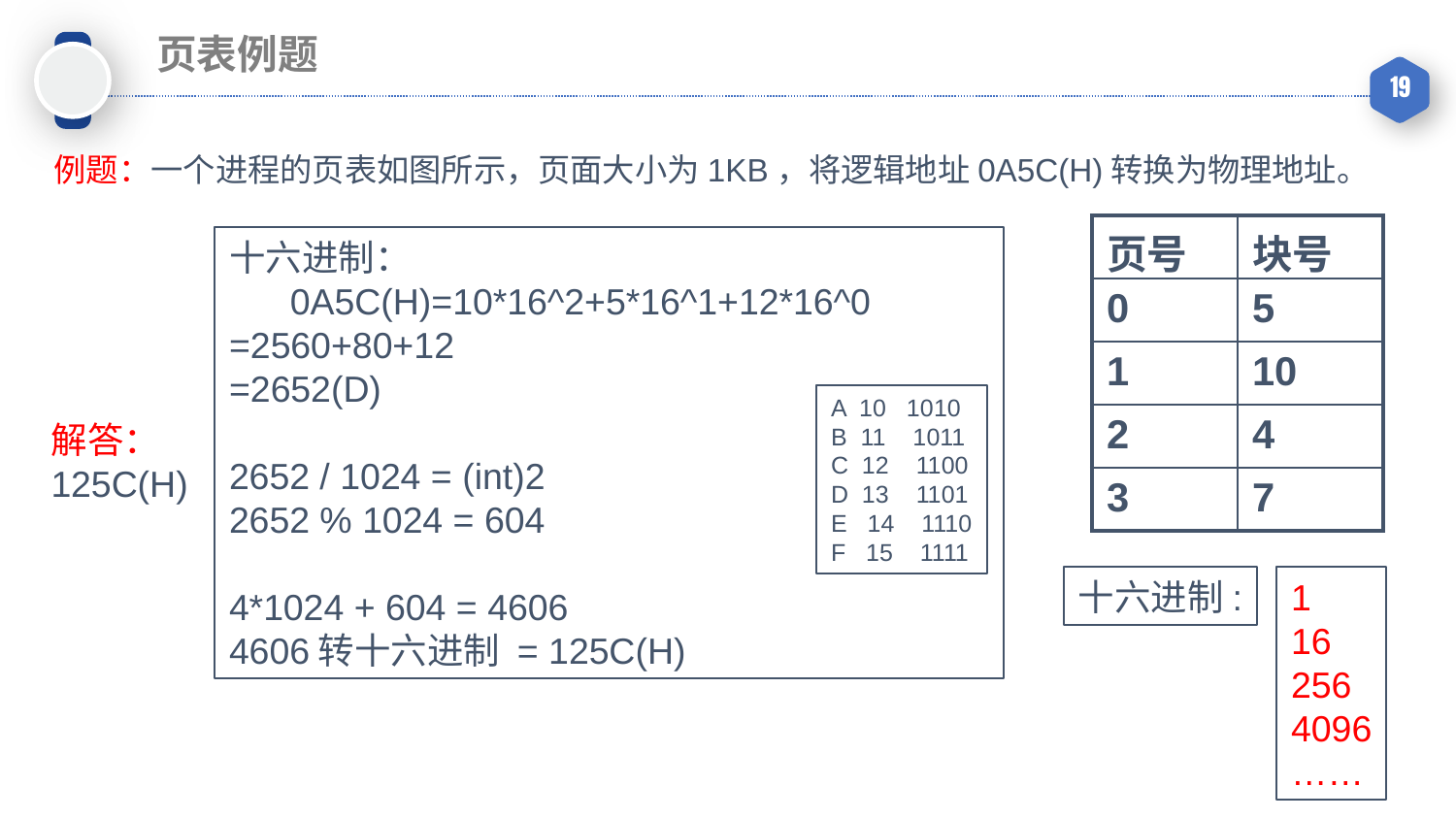

页表例题
例题：一个进程的页表如图所示，页面大小为1KB，将逻辑地址0A5C(H)转换为物理地址。
| 页号 | 块号 |
| --- | --- |
| 0 | 5 |
| 1 | 10 |
| 2 | 4 |
| 3 | 7 |
十六进制：
      0A5C(H)=10*16^2+5*16^1+12*16^0
=2560+80+12
=2652(D)

2652 / 1024 = (int)2
2652 % 1024 = 604

4*1024 + 604 = 4606
4606转十六进制 = 125C(H)
A  10   1010
B  11    1011
C  12    1100
D  13    1101
E   14    1110
F   15    1111
解答：
125C(H)
十六进制:
1
16
256
4096
……